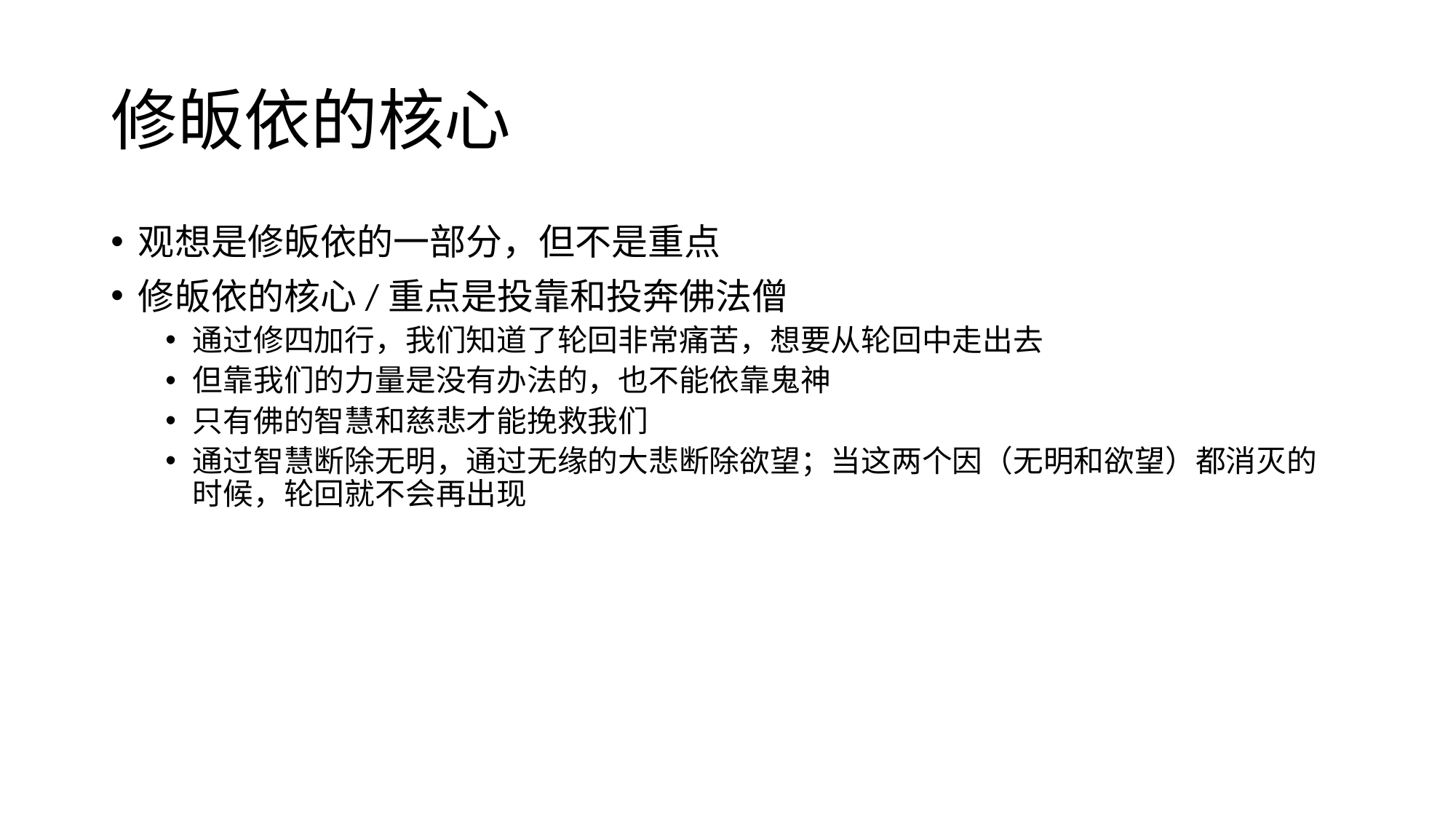

# 修皈依的核心
观想是修皈依的一部分，但不是重点
修皈依的核心/重点是投靠和投奔佛法僧
通过修四加行，我们知道了轮回非常痛苦，想要从轮回中走出去
但靠我们的力量是没有办法的，也不能依靠鬼神
只有佛的智慧和慈悲才能挽救我们
通过智慧断除无明，通过无缘的大悲断除欲望；当这两个因（无明和欲望）都消灭的时候，轮回就不会再出现